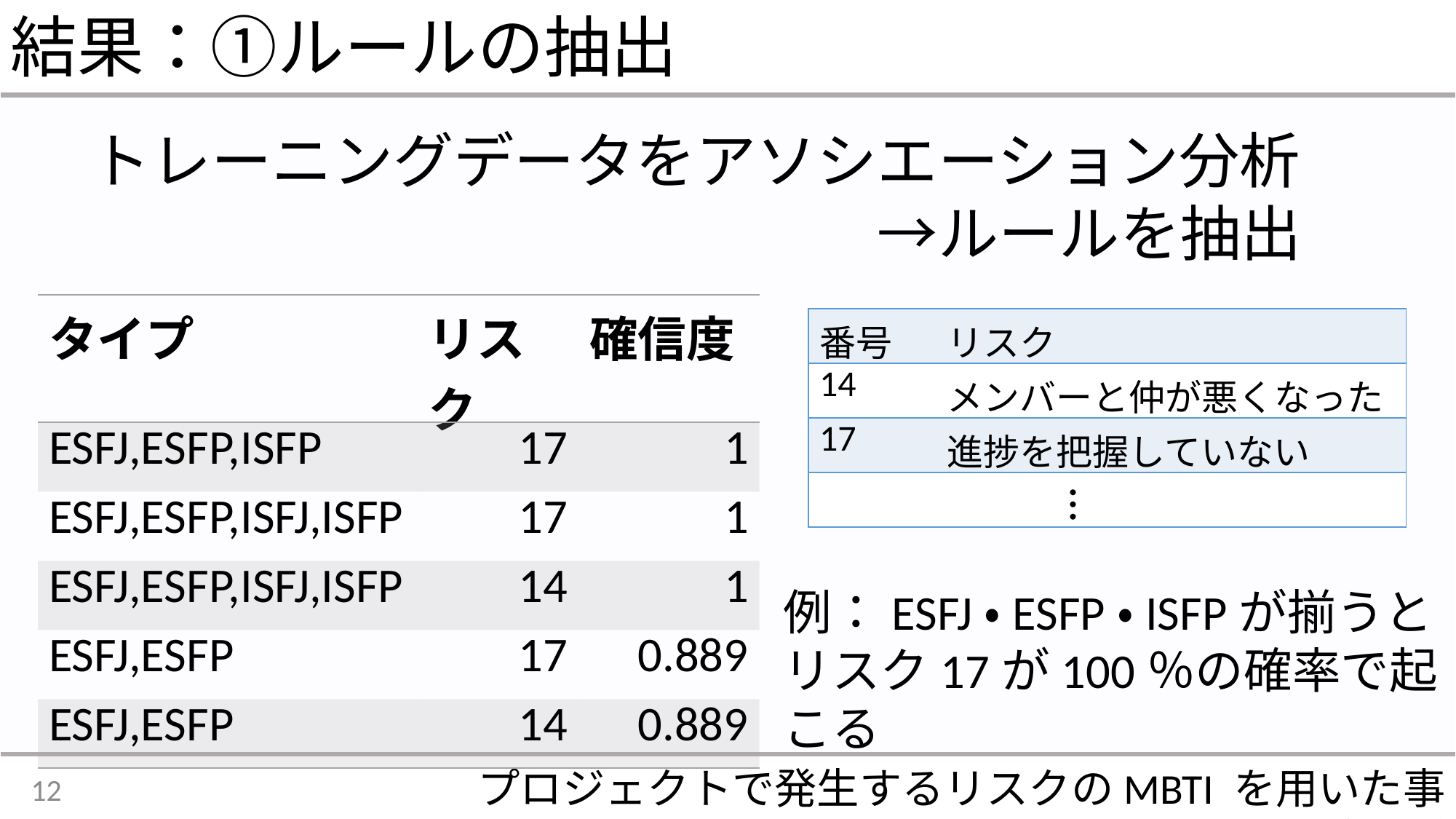

結果：①ルールの抽出

トレーニングデータをアソシエーション分析
　　　　　　　　　　　　　→ルールを抽出
| タイプ | リスク | 確信度 |
| --- | --- | --- |
| ESFJ,ESFP,ISFP | 17 | 1 |
| ESFJ,ESFP,ISFJ,ISFP | 17 | 1 |
| ESFJ,ESFP,ISFJ,ISFP | 14 | 1 |
| ESFJ,ESFP | 17 | 0.889 |
| ESFJ,ESFP | 14 | 0.889 |
| 番号 | リスク |
| --- | --- |
| 14 | メンバーと仲が悪くなった |
| 17 | 進捗を把握していない |
|  |  |
…
例：ESFJ・ESFP・ISFPが揃うと
リスク17が100％の確率で起こる
プロジェクトで発生するリスクのMBTI を用いた事前予測
12